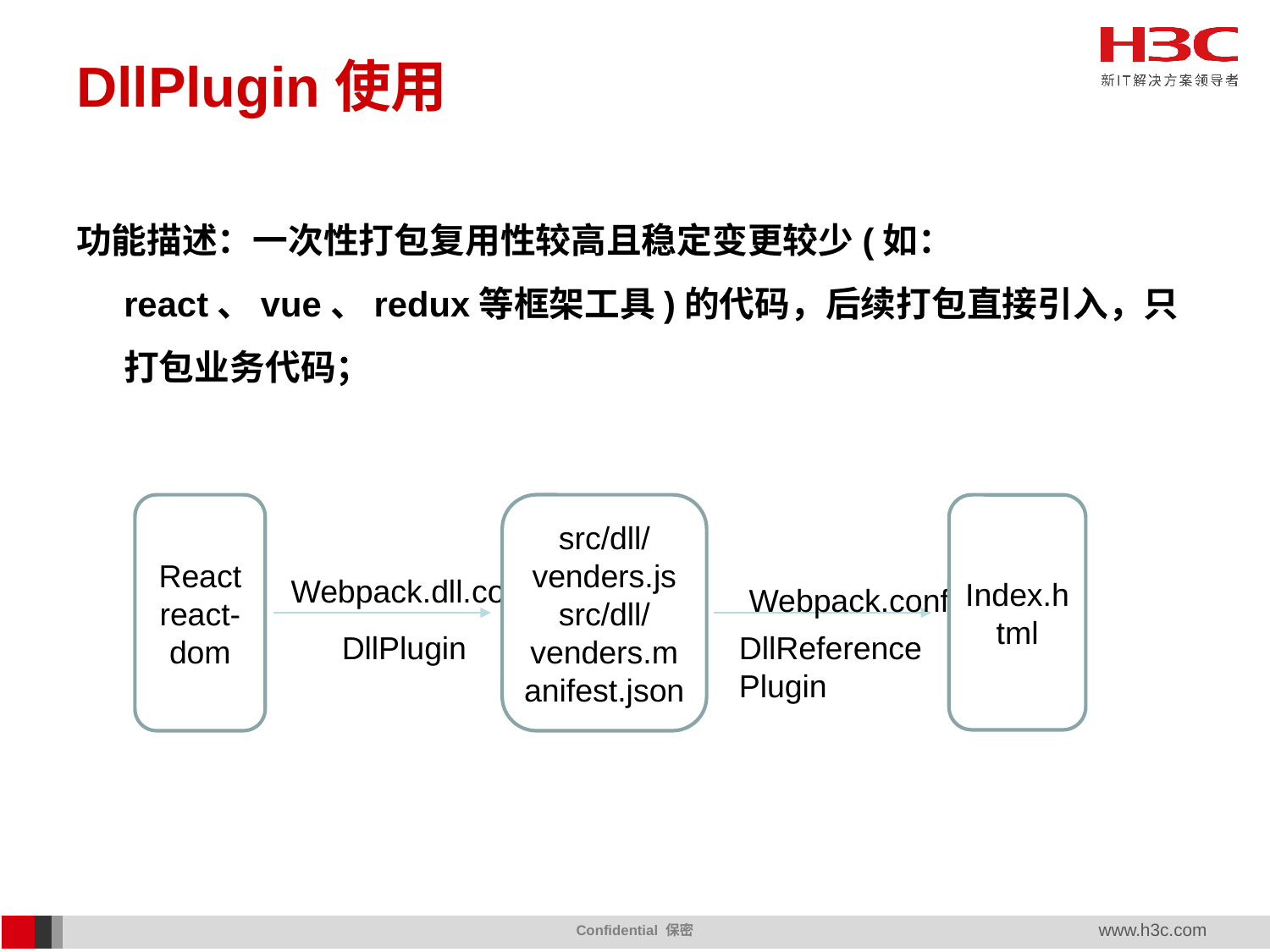

# DllPlugin使用
功能描述：一次性打包复用性较高且稳定变更较少(如：react、vue、redux等框架工具)的代码，后续打包直接引入，只打包业务代码；
src/dll/venders.js
src/dll/venders.manifest.json
React
react-dom
Index.html
Webpack.dll.config.js
Webpack.config.js
DllReferencePlugin
DllPlugin